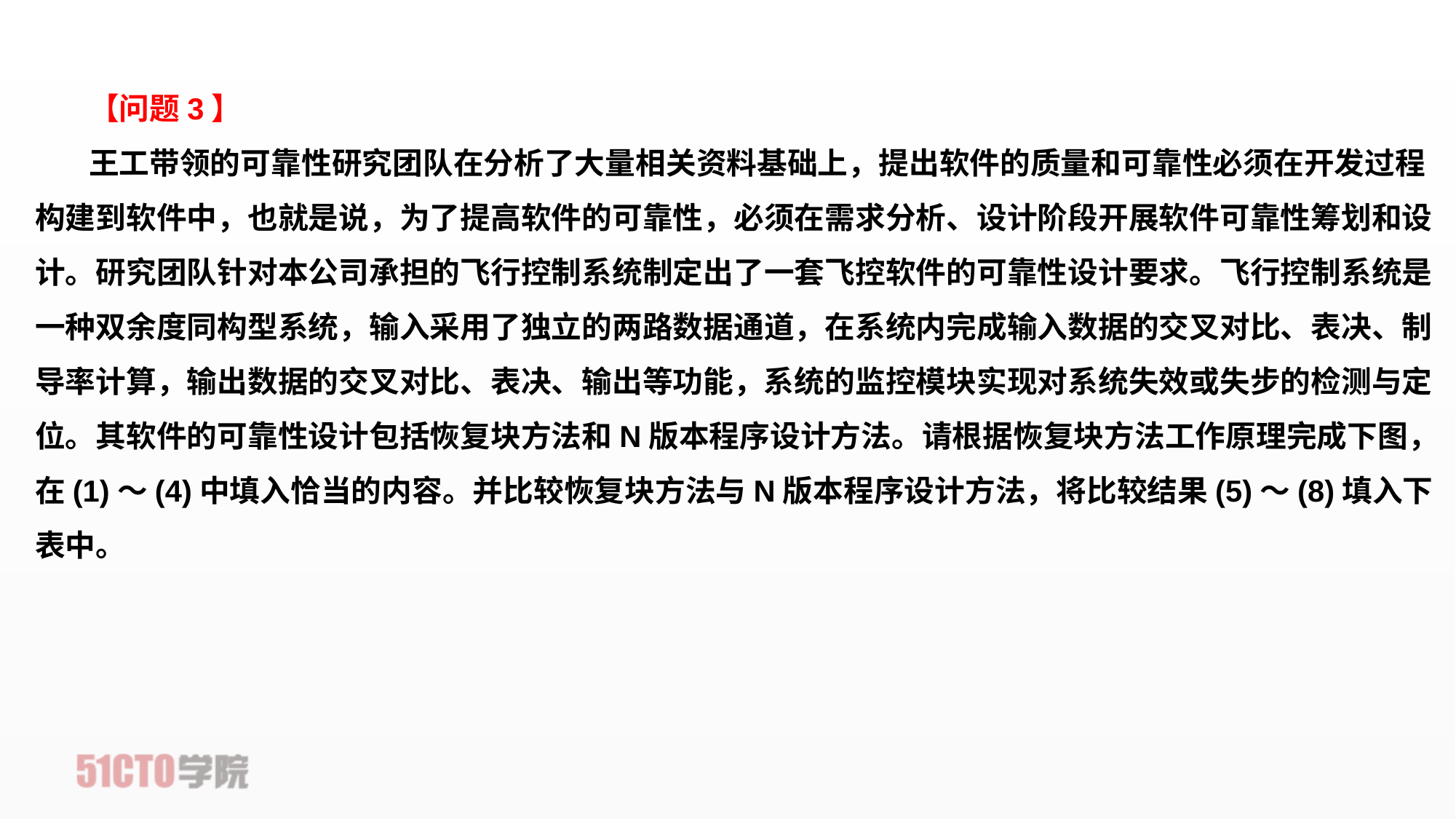

【问题3】
王工带领的可靠性研究团队在分析了大量相关资料基础上，提出软件的质量和可靠性必须在开发过程构建到软件中，也就是说，为了提高软件的可靠性，必须在需求分析、设计阶段开展软件可靠性筹划和设计。研究团队针对本公司承担的飞行控制系统制定出了一套飞控软件的可靠性设计要求。飞行控制系统是一种双余度同构型系统，输入采用了独立的两路数据通道，在系统内完成输入数据的交叉对比、表决、制导率计算，输出数据的交叉对比、表决、输出等功能，系统的监控模块实现对系统失效或失步的检测与定位。其软件的可靠性设计包括恢复块方法和N版本程序设计方法。请根据恢复块方法工作原理完成下图，在(1)～(4)中填入恰当的内容。并比较恢复块方法与N版本程序设计方法，将比较结果(5)～(8)填入下表中。